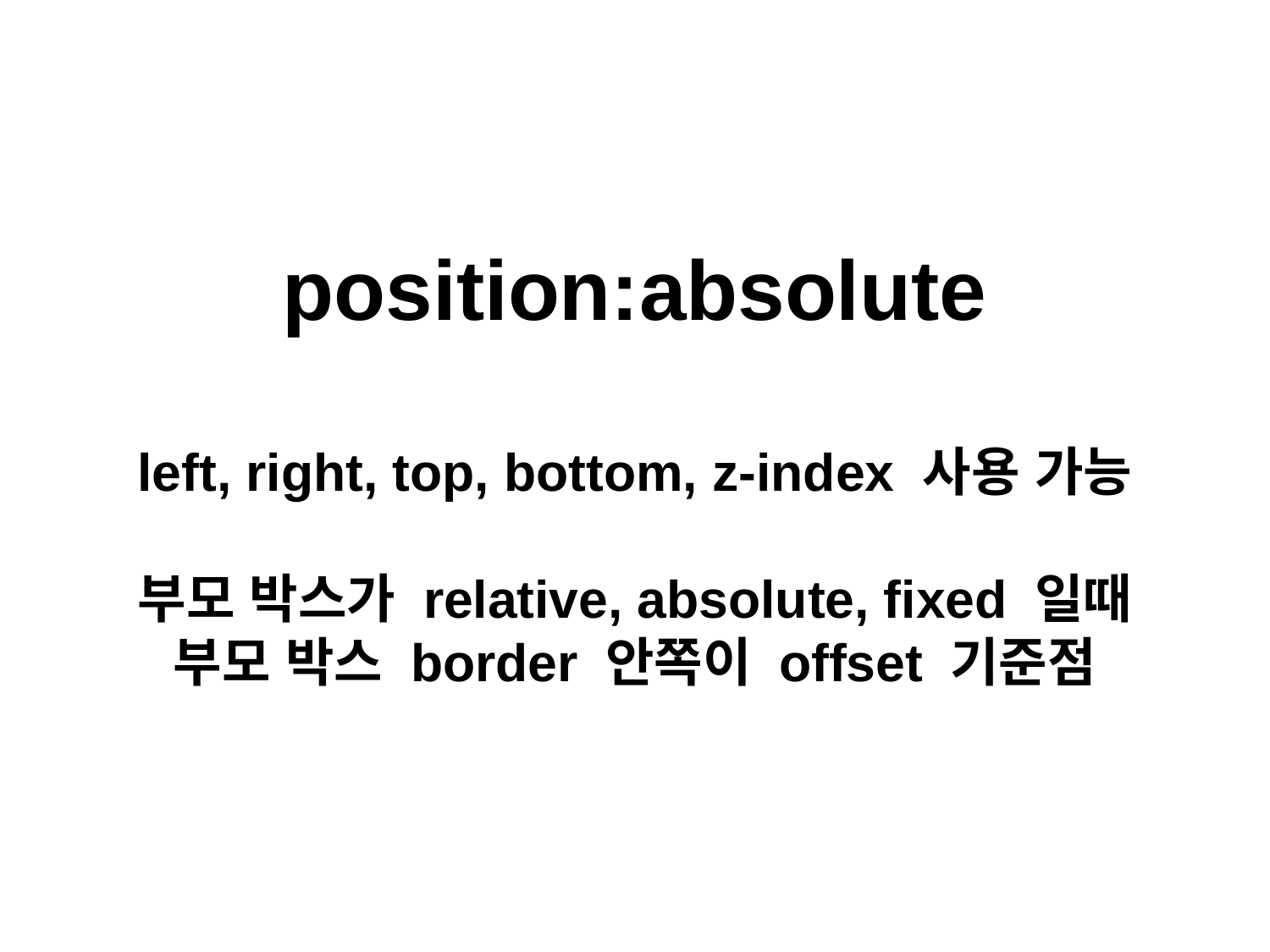

# position:absolute

left, right, top, bottom, z-index 사용 가능

부모 박스가 relative, absolute, fixed 일때
부모 박스 border 안쪽이 offset 기준점